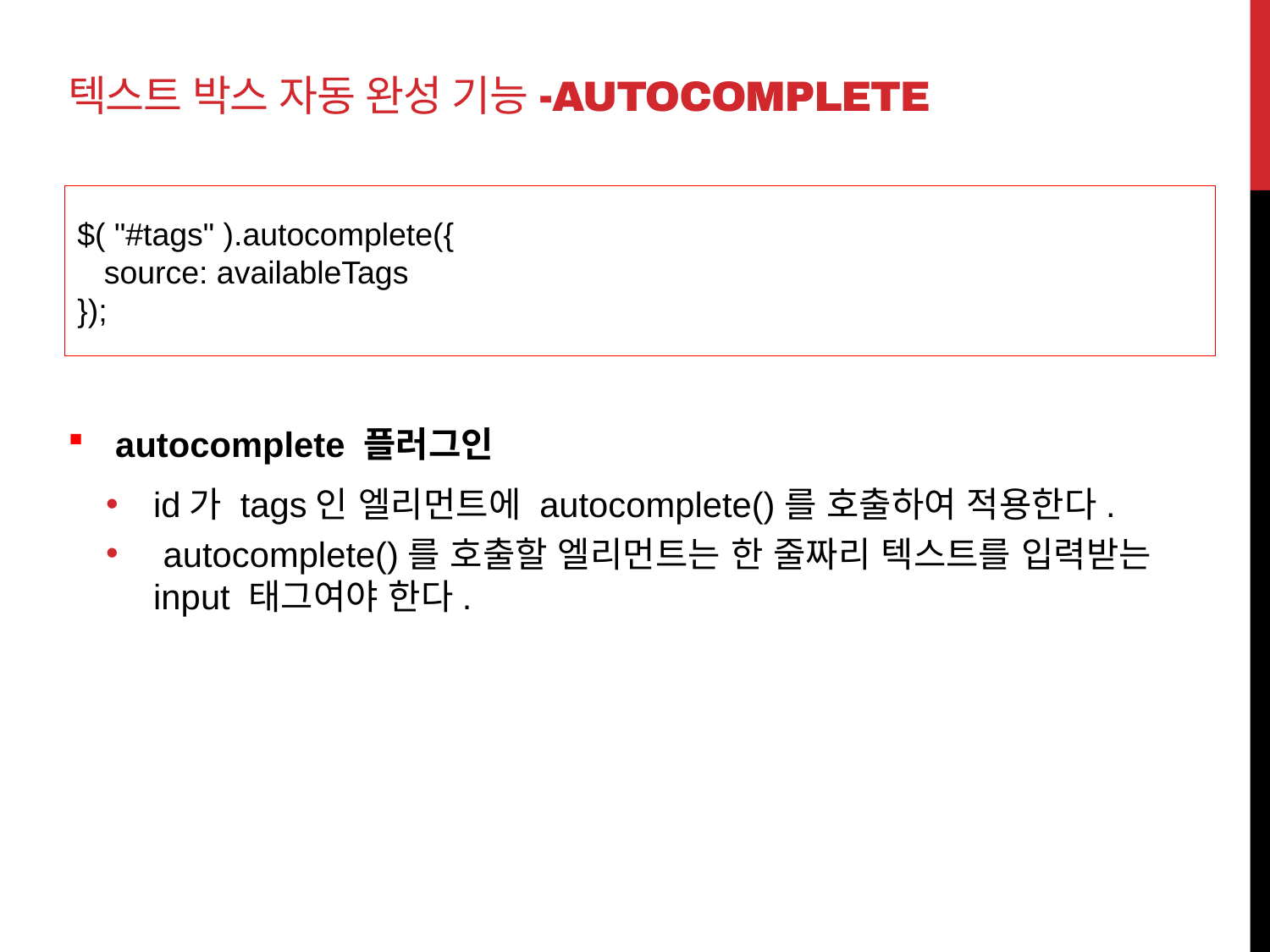

# 텍스트 박스 자동 완성 기능-Autocomplete
$( "#tags" ).autocomplete({
   source: availableTags
});
autocomplete 플러그인
id가 tags인 엘리먼트에 autocomplete()를 호출하여 적용한다.
 autocomplete()를 호출할 엘리먼트는 한 줄짜리 텍스트를 입력받는 input 태그여야 한다.